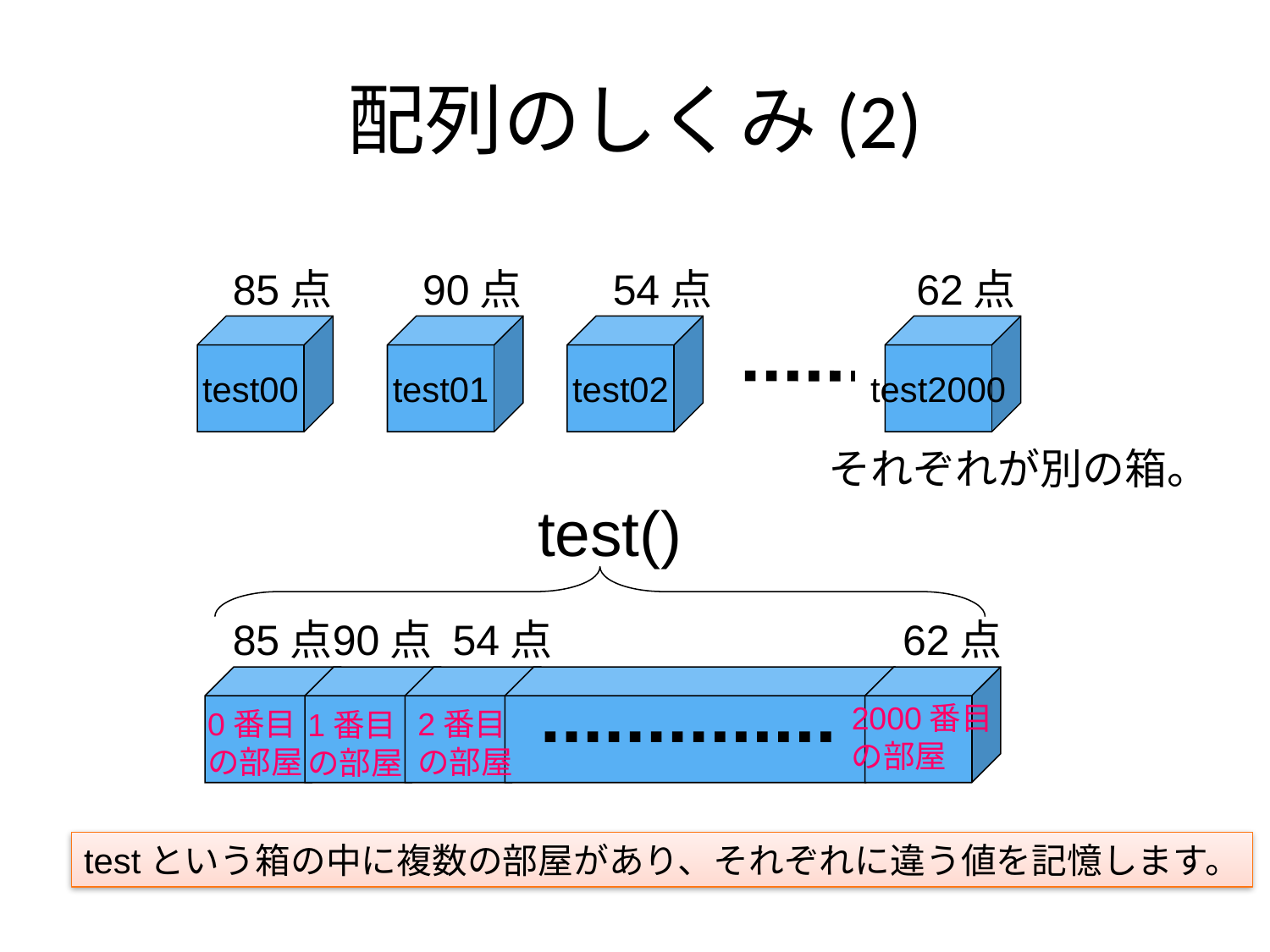

# 配列のしくみ(2)

85点
90点
54点
62点
test00
test01
test02
test2000

それぞれが別の箱。
test()
85点
90点
54点
62点

2000番目
の部屋
0番目
の部屋
2番目
の部屋
1番目
の部屋

testという箱の中に複数の部屋があり、それぞれに違う値を記憶します。